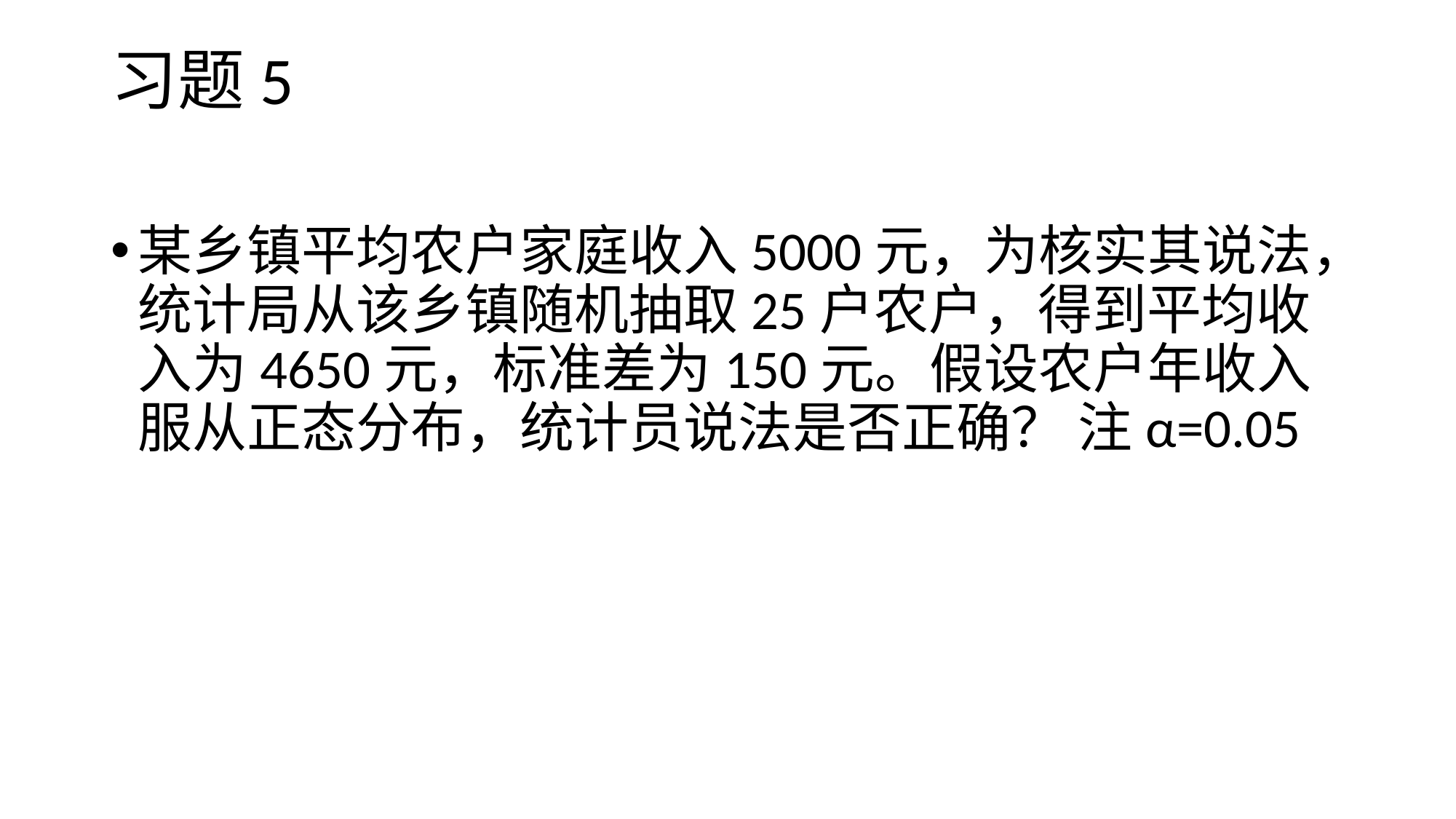

# 习题5
某乡镇平均农户家庭收入5000元，为核实其说法，统计局从该乡镇随机抽取25户农户，得到平均收入为4650元，标准差为150元。假设农户年收入服从正态分布，统计员说法是否正确？ 注α=0.05